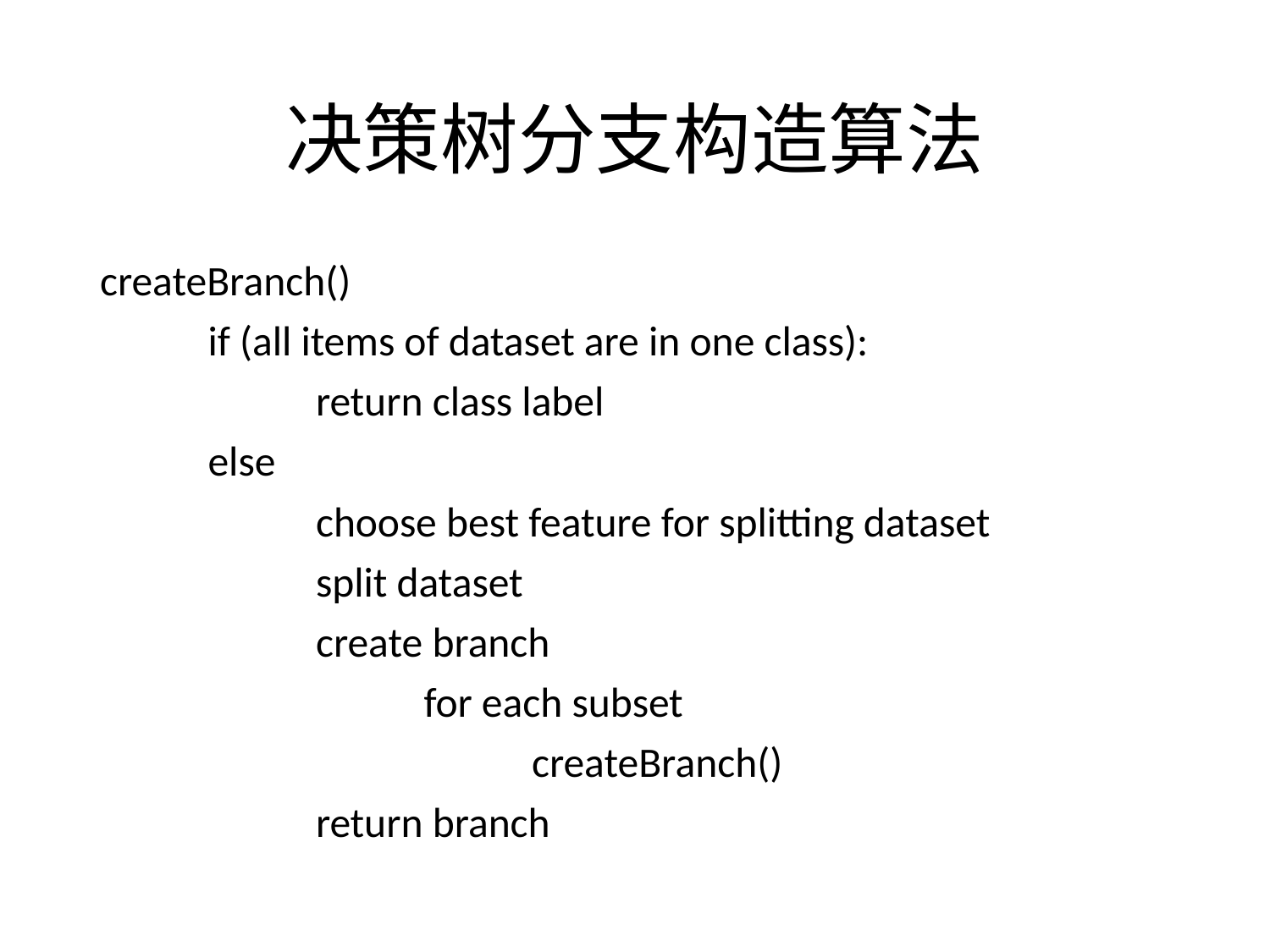

# 决策树分支构造算法
createBranch()
	if (all items of dataset are in one class):
		return class label
	else
		choose best feature for splitting dataset
		split dataset
		create branch
			for each subset
				createBranch()
		return branch